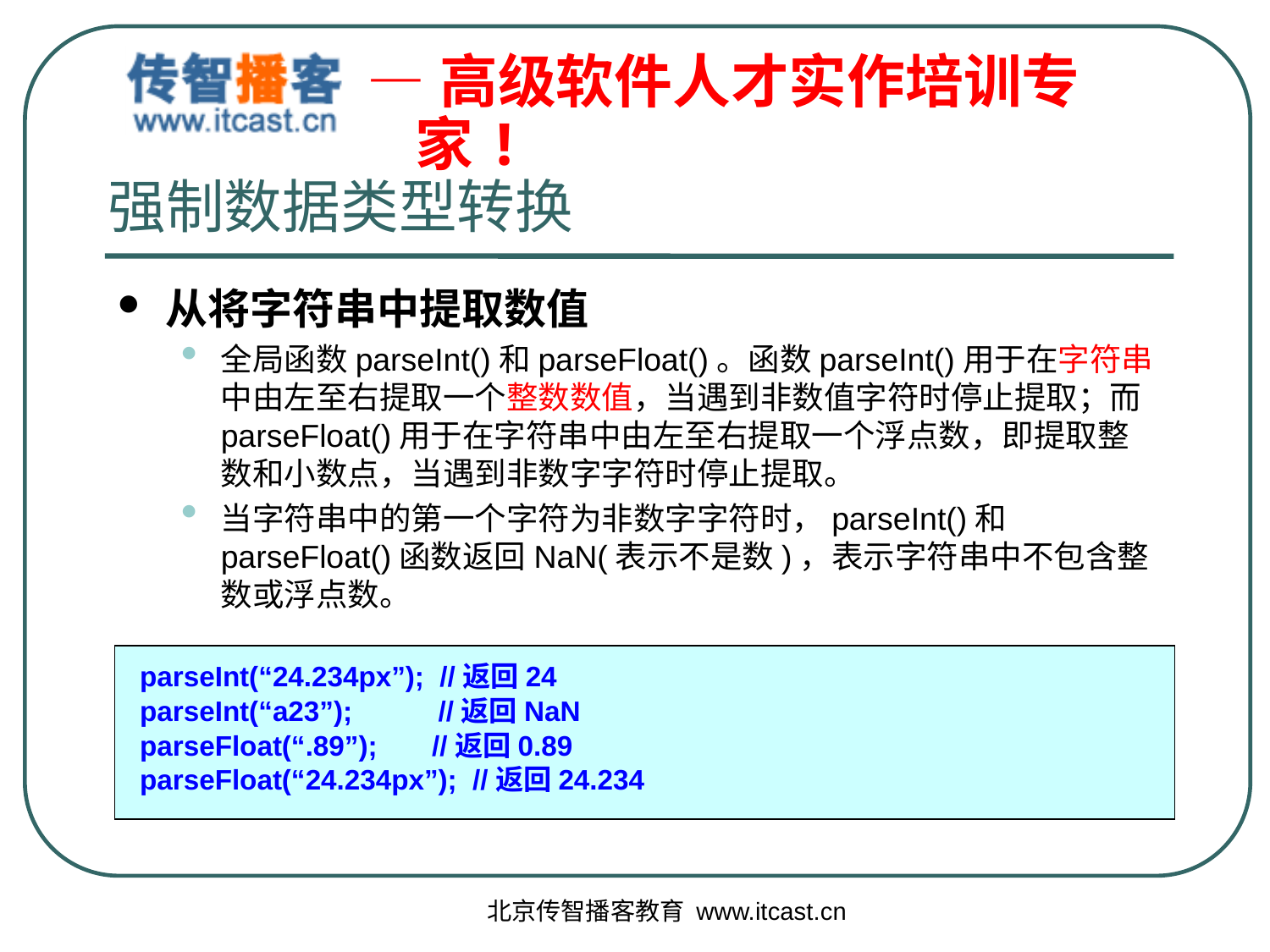

强制数据类型转换
从将字符串中提取数值
全局函数parseInt()和parseFloat()。函数parseInt()用于在字符串中由左至右提取一个整数数值，当遇到非数值字符时停止提取；而 parseFloat()用于在字符串中由左至右提取一个浮点数，即提取整数和小数点，当遇到非数字字符时停止提取。
当字符串中的第一个字符为非数字字符时，parseInt()和parseFloat()函数返回NaN(表示不是数)，表示字符串中不包含整数或浮点数。
parseInt(“24.234px”);  //返回24
parseInt(“a23”);           //返回NaN
parseFloat(“.89”);       //返回0.89
parseFloat(“24.234px”);  //返回24.234